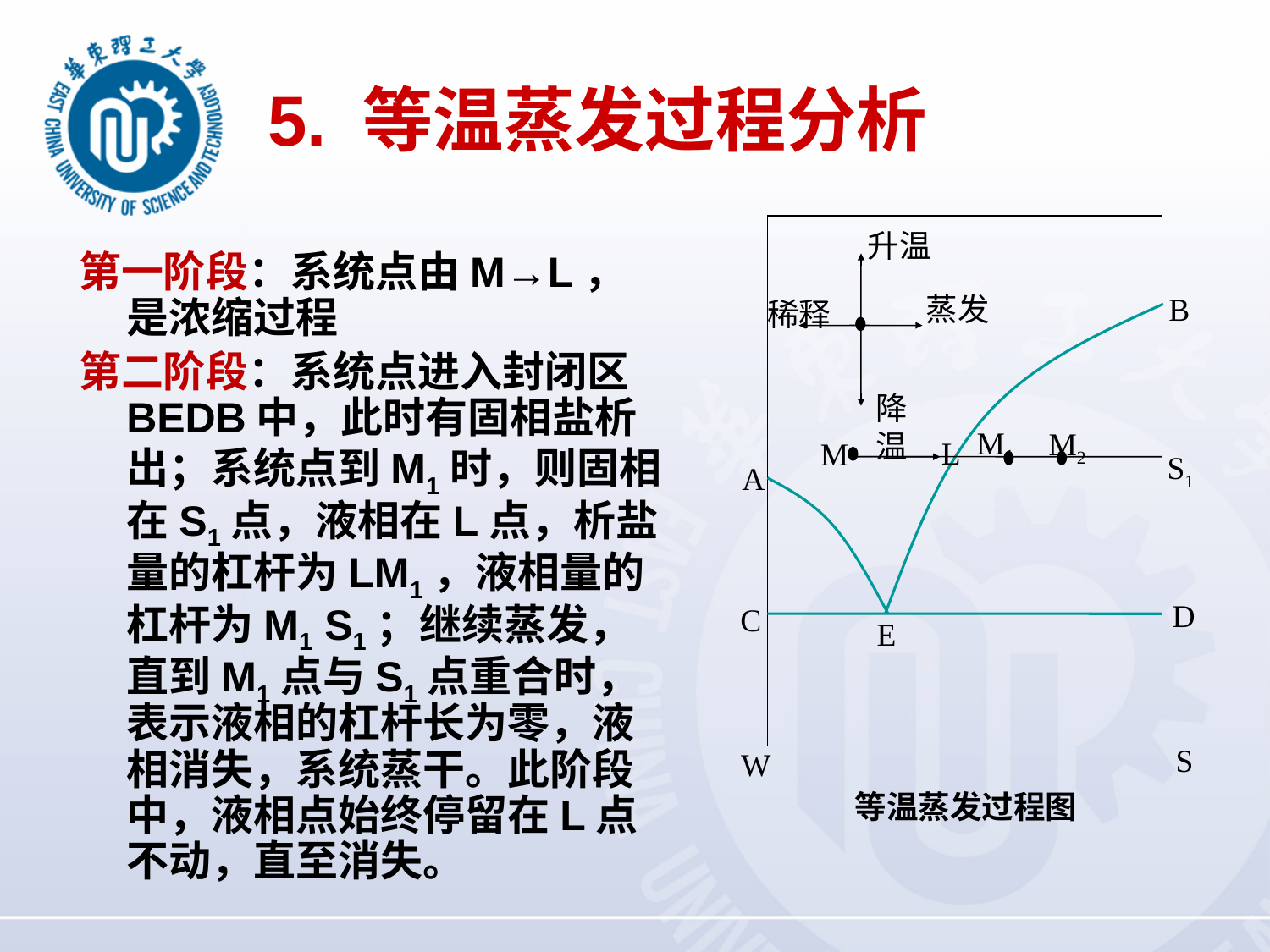

5. 等温蒸发过程分析

升温

B
蒸发
稀释

降温
M1
M2
L
M
S1

A

D
C
E

S
W
等温蒸发过程图
第一阶段：系统点由M→L，是浓缩过程
第二阶段：系统点进入封闭区BEDB中，此时有固相盐析出；系统点到M1时，则固相在S1点，液相在L点，析盐量的杠杆为LM1，液相量的杠杆为M1 S1；继续蒸发，直到M1点与S1点重合时，表示液相的杠杆长为零，液相消失，系统蒸干。此阶段中，液相点始终停留在L点不动，直至消失。